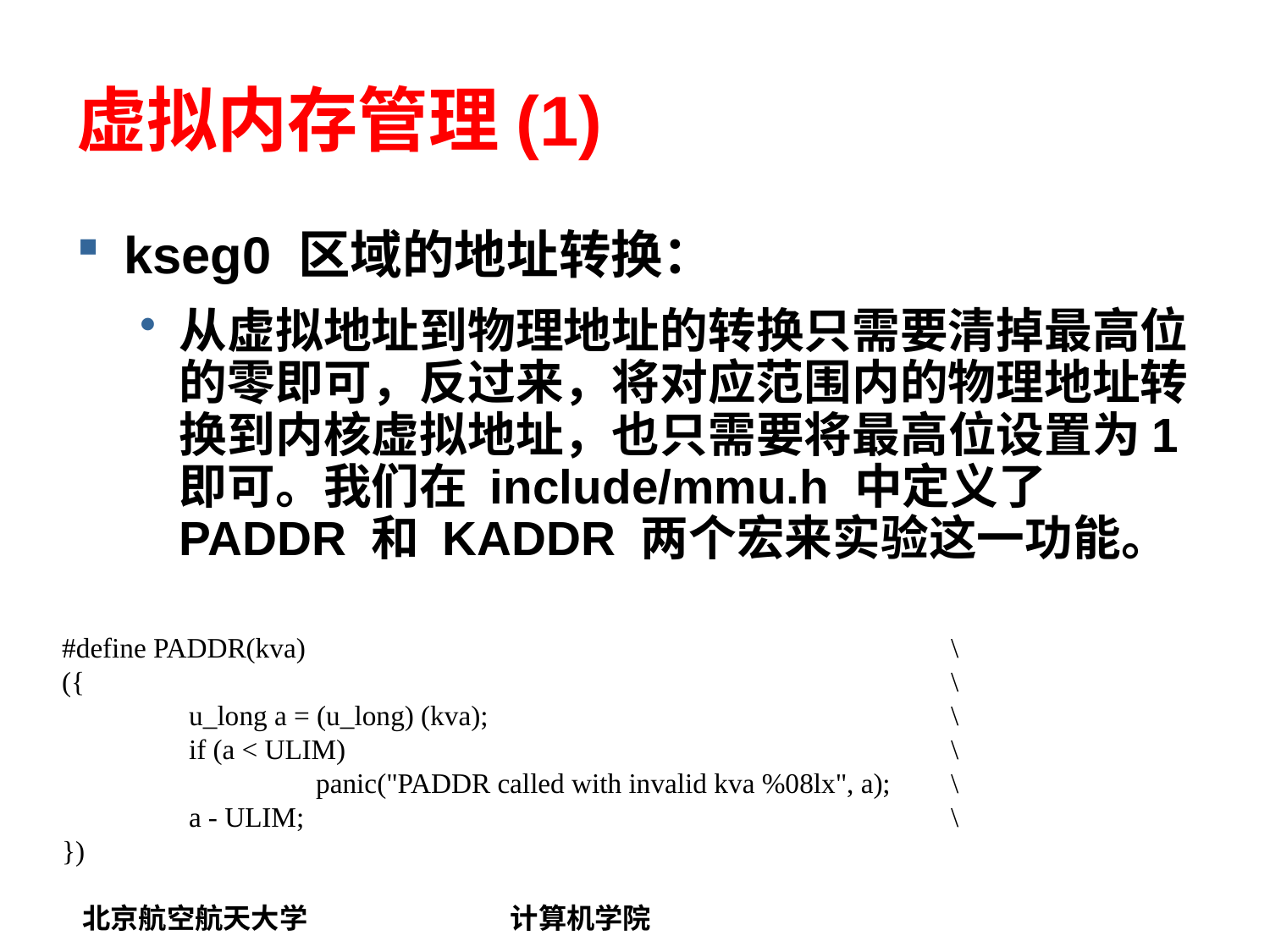

# 虚拟内存管理(1)
kseg0 区域的地址转换：
从虚拟地址到物理地址的转换只需要清掉最高位的零即可，反过来，将对应范围内的物理地址转换到内核虚拟地址，也只需要将最高位设置为1即可。我们在 include/mmu.h 中定义了 PADDR 和 KADDR 两个宏来实验这一功能。

#define PADDR(kva)						\
({							\
	u_long a = (u_long) (kva);				\
	if (a < ULIM)					\
		panic("PADDR called with invalid kva %08lx", a);	\
	a - ULIM;						\
})